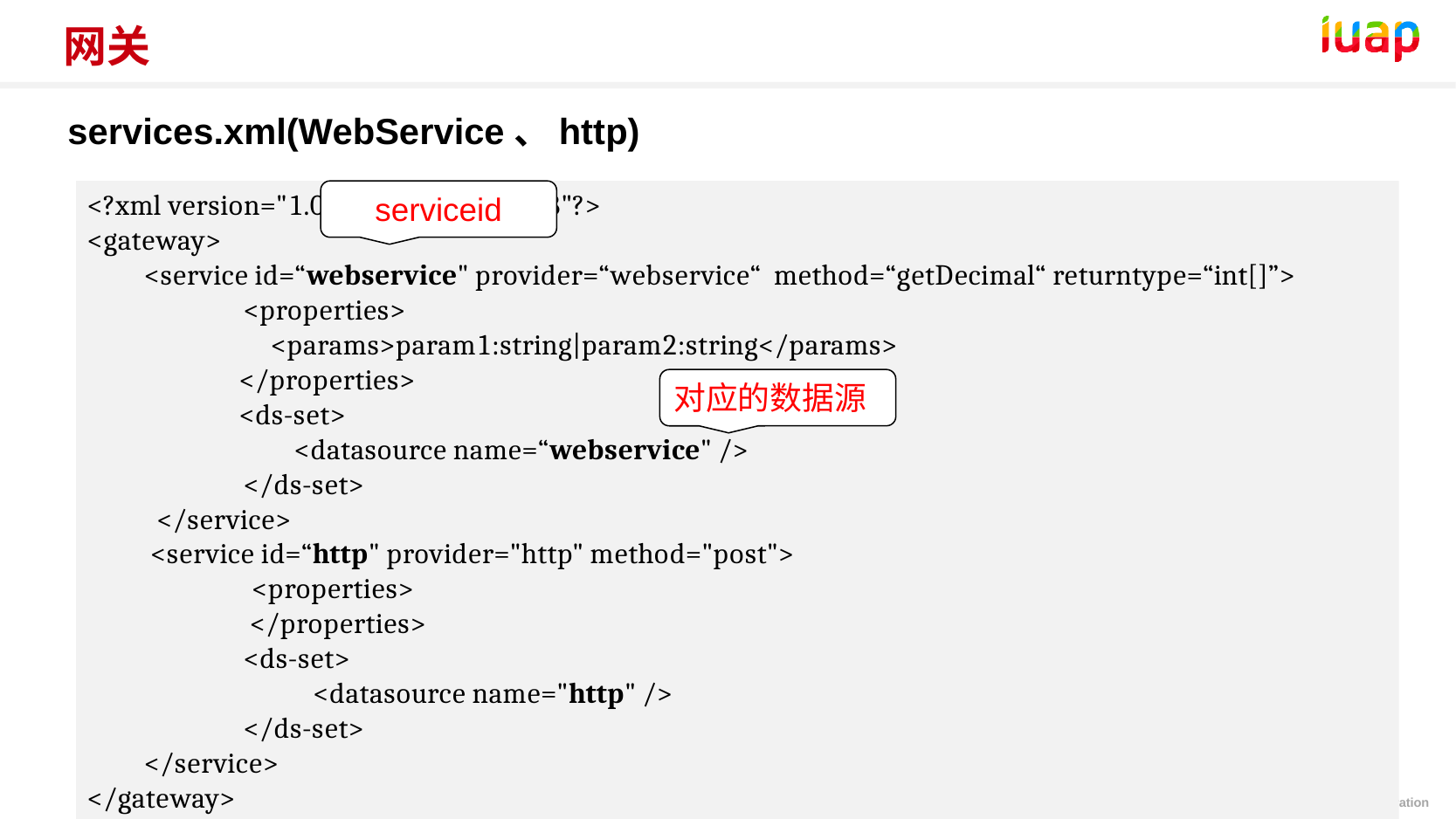

# 网关
services.xml(WebService、http)
<?xml version="1.0" encoding="UTF-8"?>
<gateway>
         <service id=“webservice" provider=“webservice“  method=“getDecimal“ returntype=“int[]”>
	    <properties>
                             <params>param1:string|param2:string</params>
                        </properties>
                        <ds-set>
	            <datasource name=“webservice" />
	    </ds-set>
           </service>
          <service id=“http" provider="http" method="post">
                          <properties>
	     </properties>
	    <ds-set>
	               <datasource name="http" />
	    </ds-set>
         </service>
</gateway>
serviceid
对应的数据源